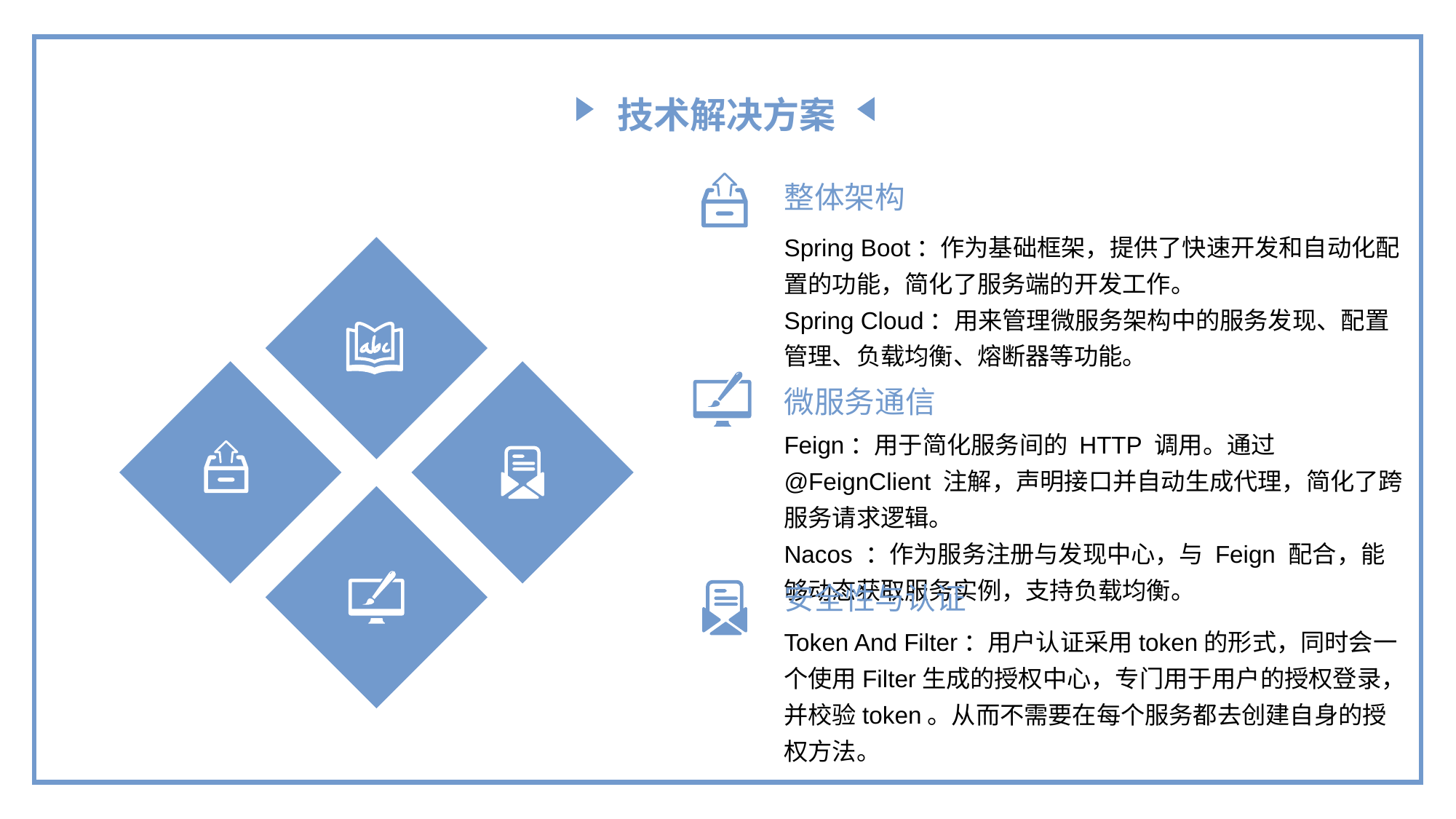

技术解决方案

整体架构

Spring Boot：作为基础框架，提供了快速开发和自动化配置的功能，简化了服务端的开发工作。
Spring Cloud：用来管理微服务架构中的服务发现、配置管理、负载均衡、熔断器等功能。

微服务通信
Feign：用于简化服务间的 HTTP 调用。通过 @FeignClient 注解，声明接口并自动生成代理，简化了跨服务请求逻辑。
Nacos ：作为服务注册与发现中心，与 Feign 配合，能够动态获取服务实例，支持负载均衡。

安全性与认证

Token And Filter：用户认证采用token的形式，同时会一个使用Filter生成的授权中心，专门用于用户的授权登录，并校验token。从而不需要在每个服务都去创建自身的授权方法。